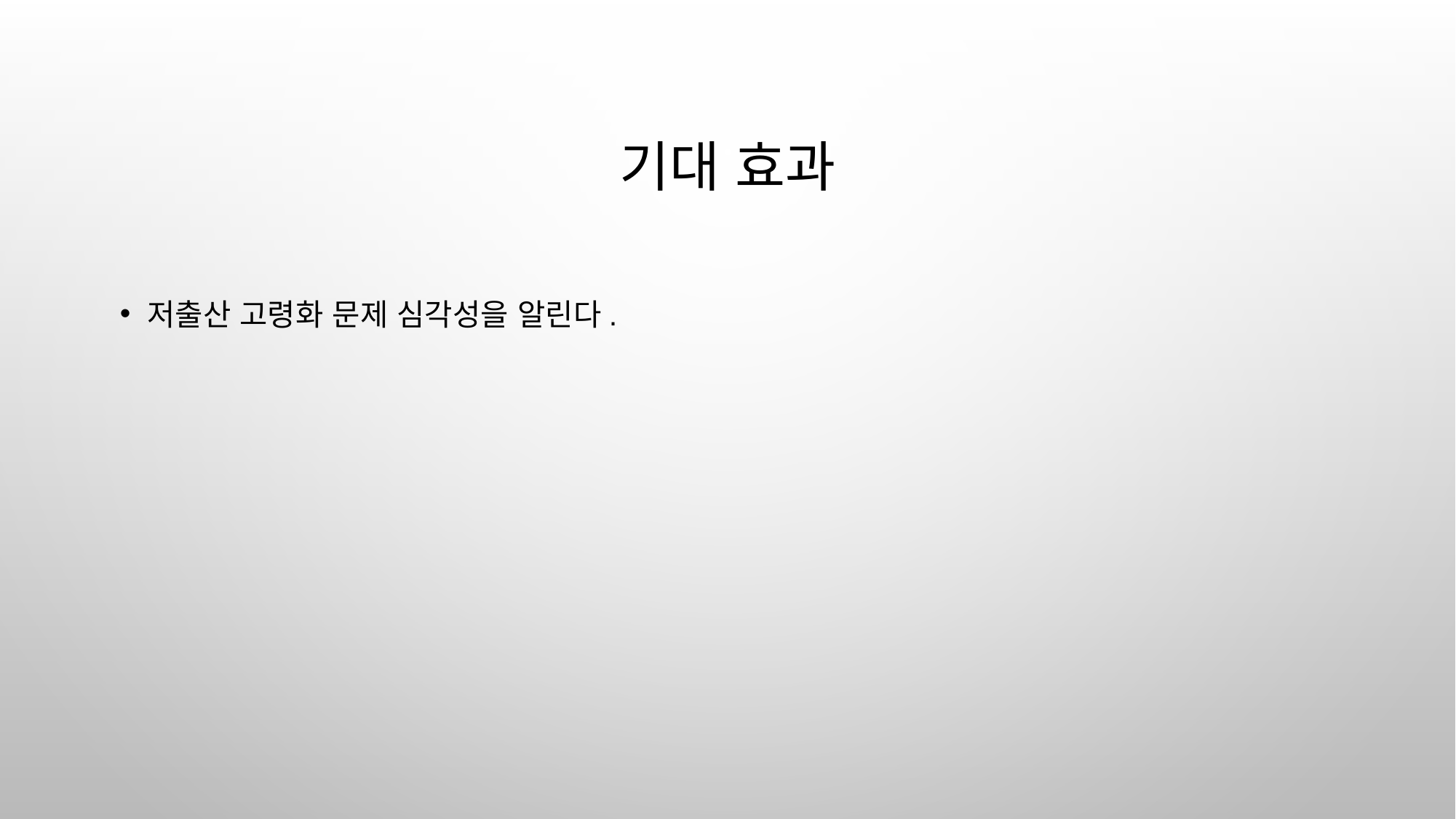

# 기대 효과
저출산 고령화 문제 심각성을 알린다.